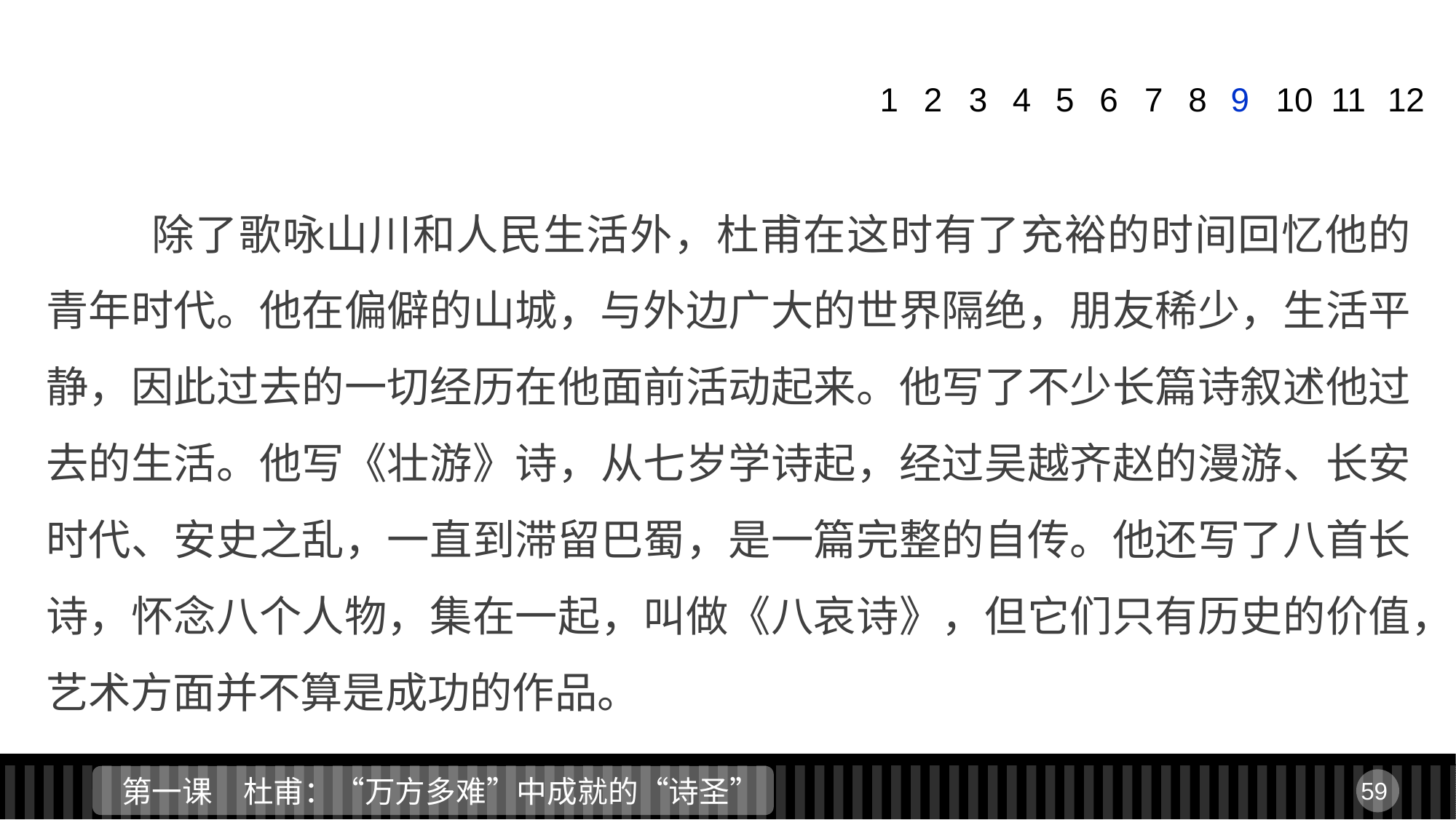

1
2
3
4
5
6
7
8
9
11
12
10
         除了歌咏山川和人民生活外，杜甫在这时有了充裕的时间回忆他的青年时代。他在偏僻的山城，与外边广大的世界隔绝，朋友稀少，生活平静，因此过去的一切经历在他面前活动起来。他写了不少长篇诗叙述他过去的生活。他写《壮游》诗，从七岁学诗起，经过吴越齐赵的漫游、长安时代、安史之乱，一直到滞留巴蜀，是一篇完整的自传。他还写了八首长诗，怀念八个人物，集在一起，叫做《八哀诗》，但它们只有历史的价值，艺术方面并不算是成功的作品。